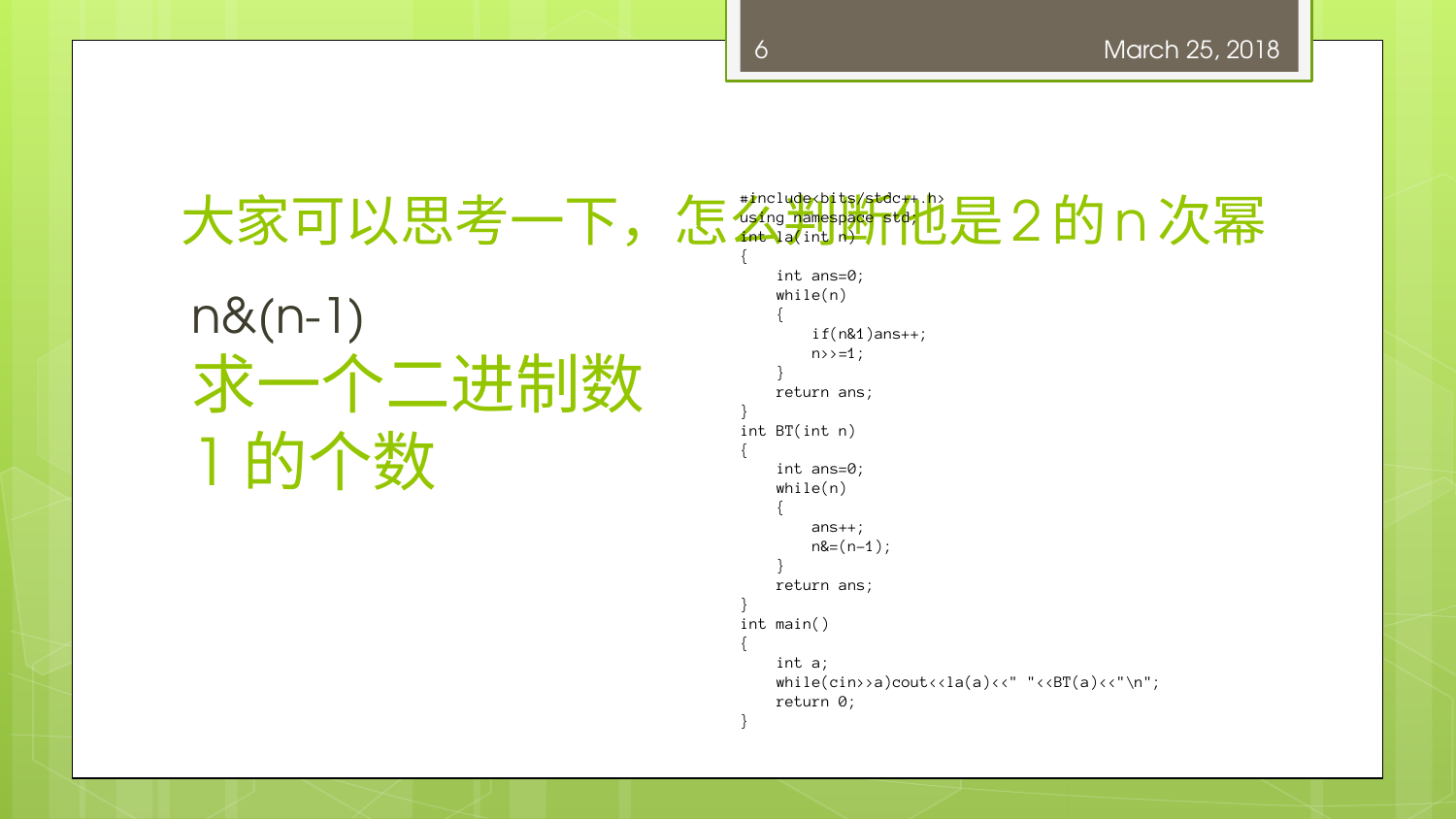

6
March 25, 2018
# 大家可以思考一下，怎么判断他是2的n次幂
#include<bits/stdc++.h>
using namespace std;
int la(int n)
{
    int ans=0;
    while(n)
    {
        if(n&1)ans++;
        n>>=1;
    }
    return ans;
}
int BT(int n)
{
    int ans=0;
    while(n)
    {
        ans++;
        n&=(n-1);
    }
    return ans;
}
int main()
{
    int a;
    while(cin>>a)cout<<la(a)<<" "<<BT(a)<<"\n";
    return 0;
}

n&(n-1)
求一个二进制数1的个数